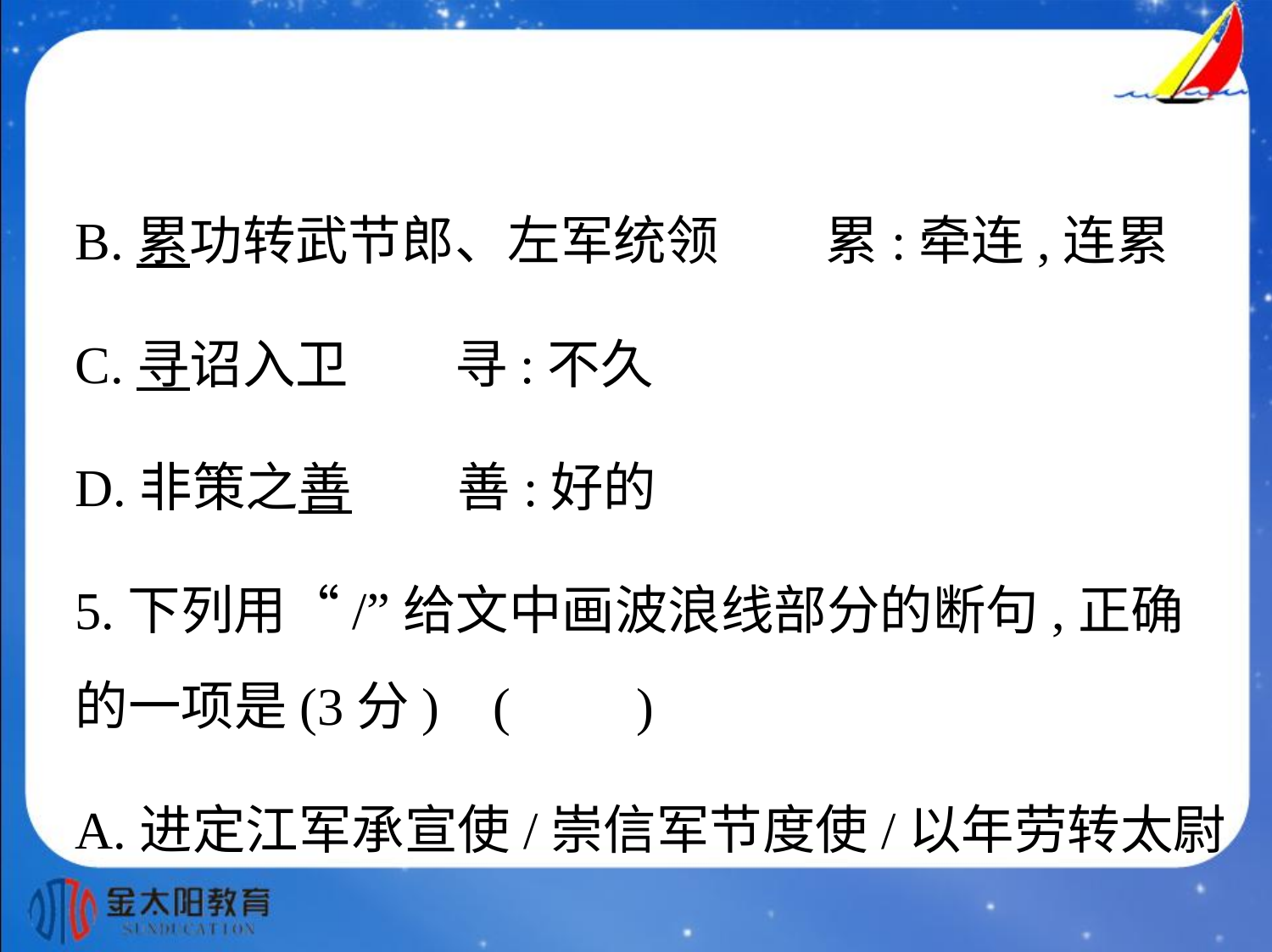

B.累功转武节郎、左军统领　　累:牵连,连累
C.寻诏入卫　　寻:不久
D.非策之善　　善:好的
5.下列用“/”给文中画波浪线部分的断句,正确
的一项是(3分) (　    )
A.进定江军承宣使/崇信军节度使/以年劳转太尉